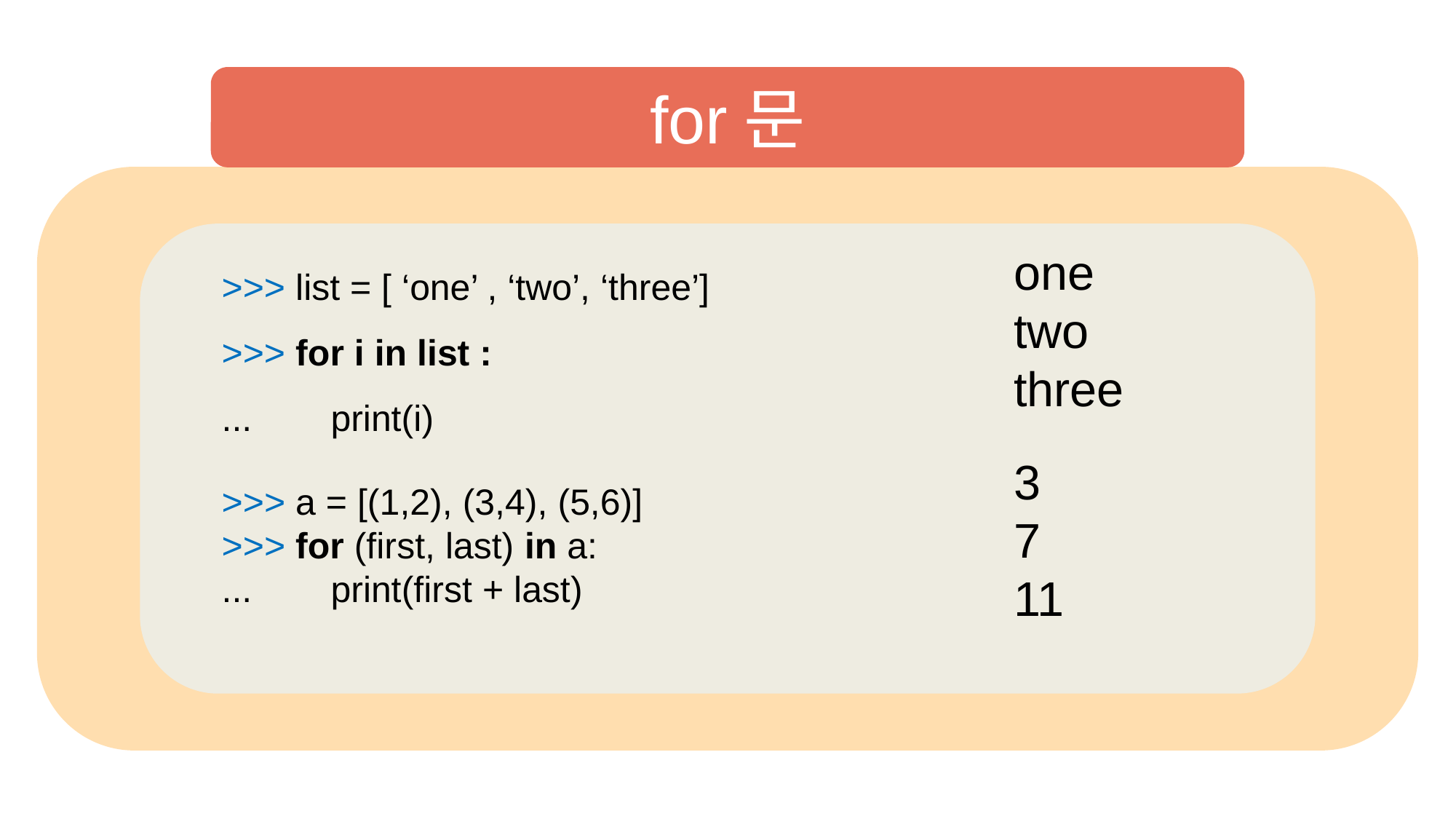

for문

>>> list = [ ‘one’ , ‘two’, ‘three’]
>>> for i in list :
... 	print(i)
one
two
three
3
7
11
>>> a = [(1,2), (3,4), (5,6)]
>>> for (first, last) in a:
... 	print(first + last)